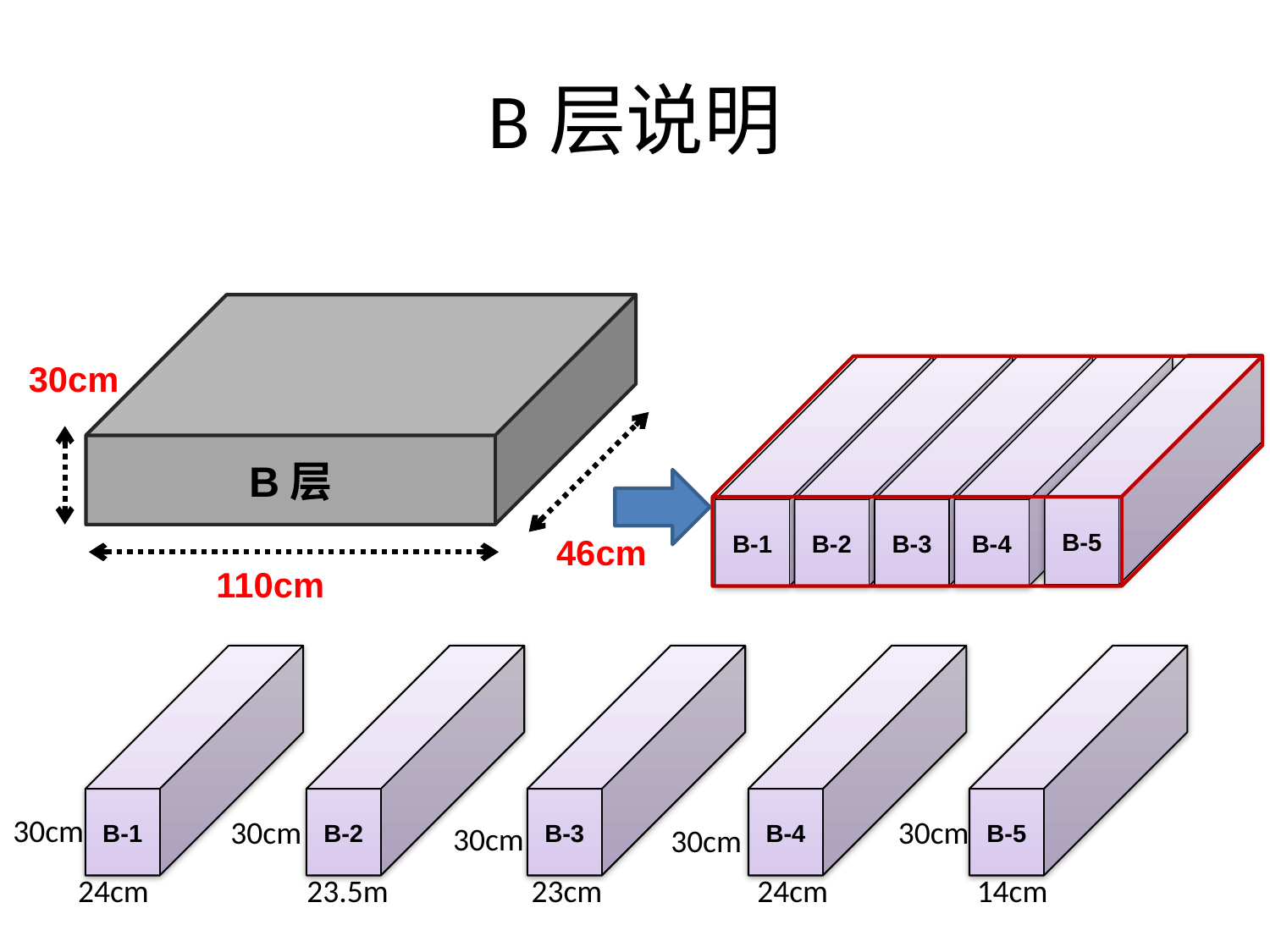

# B层说明
B层
46cm
110cm
30cm
B-5

B-1
B-2
B-3
B-4

B-1
B-2
B-3
B-4
B-5
30cm
30cm
30cm
30cm
30cm
24cm
23.5m
23cm
24cm
14cm